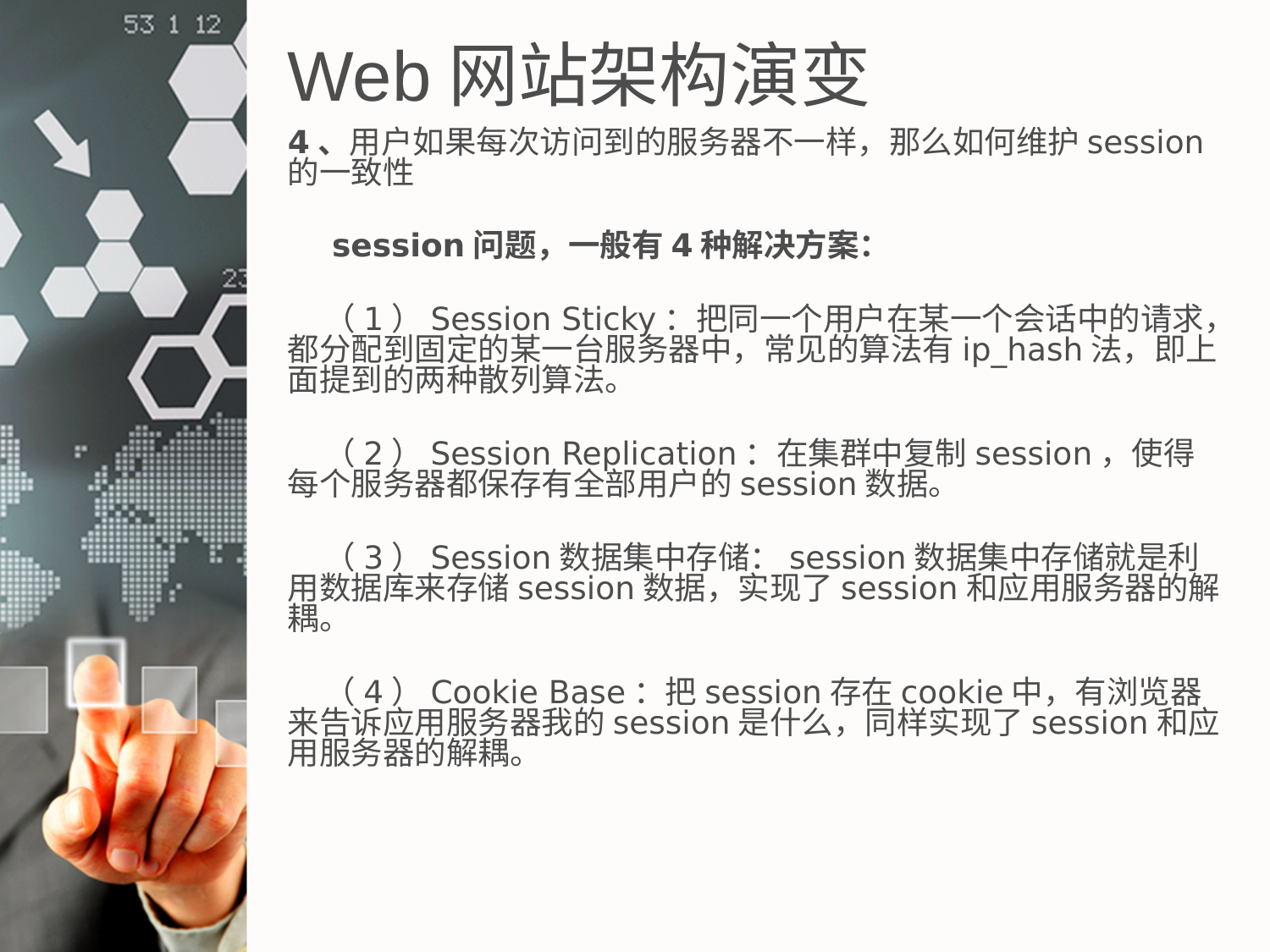

PPT模板下载：www.1ppt.com/moban/     行业PPT模板：www.1ppt.com/hangye/
节日PPT模板：www.1ppt.com/jieri/           PPT素材下载：www.1ppt.com/sucai/
PPT背景图片：www.1ppt.com/beijing/      PPT图表下载：www.1ppt.com/tubiao/
优秀PPT下载：www.1ppt.com/xiazai/        PPT教程： www.1ppt.com/powerpoint/
Word教程： www.1ppt.com/word/              Excel教程：www.1ppt.com/excel/
资料下载：www.1ppt.com/ziliao/                PPT课件下载：www.1ppt.com/kejian/
范文下载：www.1ppt.com/fanwen/             试卷下载：www.1ppt.com/shiti/
教案下载：www.1ppt.com/jiaoan/        PPT论坛：www.1ppt.cn

# Web网站架构演变
4、用户如果每次访问到的服务器不一样，那么如何维护session的一致性

    session问题，一般有4种解决方案：

    （1）Session Sticky：把同一个用户在某一个会话中的请求，都分配到固定的某一台服务器中，常见的算法有ip_hash法，即上面提到的两种散列算法。

    （2）Session Replication：在集群中复制session，使得每个服务器都保存有全部用户的session数据。

    （3）Session数据集中存储：session数据集中存储就是利用数据库来存储session数据，实现了session和应用服务器的解耦。

    （4）Cookie Base：把session存在cookie中，有浏览器来告诉应用服务器我的session是什么，同样实现了session和应用服务器的解耦。